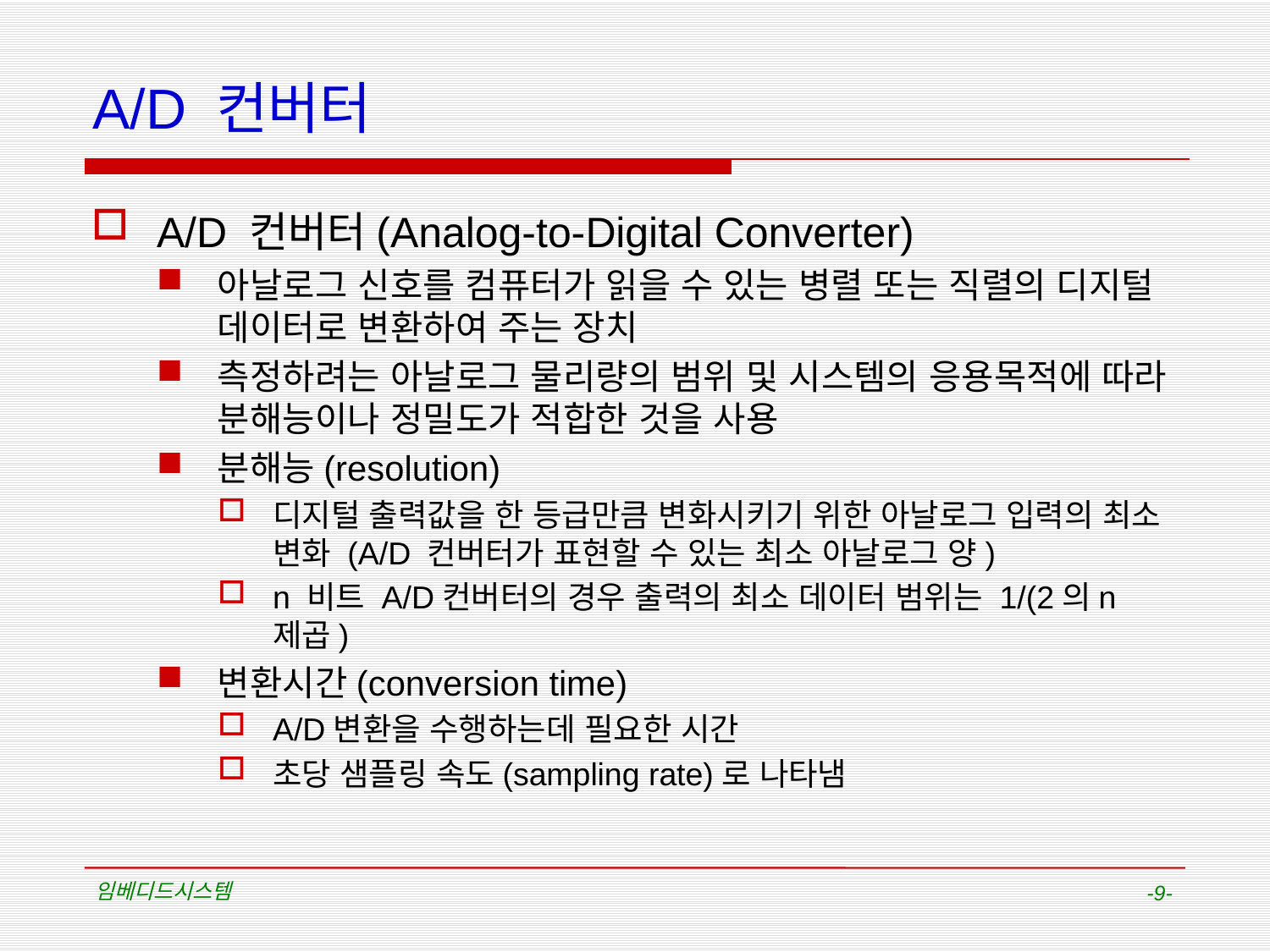

# A/D 컨버터
A/D 컨버터(Analog-to-Digital Converter)
아날로그 신호를 컴퓨터가 읽을 수 있는 병렬 또는 직렬의 디지털 데이터로 변환하여 주는 장치
측정하려는 아날로그 물리량의 범위 및 시스템의 응용목적에 따라 분해능이나 정밀도가 적합한 것을 사용
분해능(resolution)
디지털 출력값을 한 등급만큼 변화시키기 위한 아날로그 입력의 최소 변화 (A/D 컨버터가 표현할 수 있는 최소 아날로그 양)
n 비트 A/D컨버터의 경우 출력의 최소 데이터 범위는 1/(2의n제곱)
변환시간(conversion time)
A/D변환을 수행하는데 필요한 시간
초당 샘플링 속도(sampling rate)로 나타냄

임베디드시스템
-9-